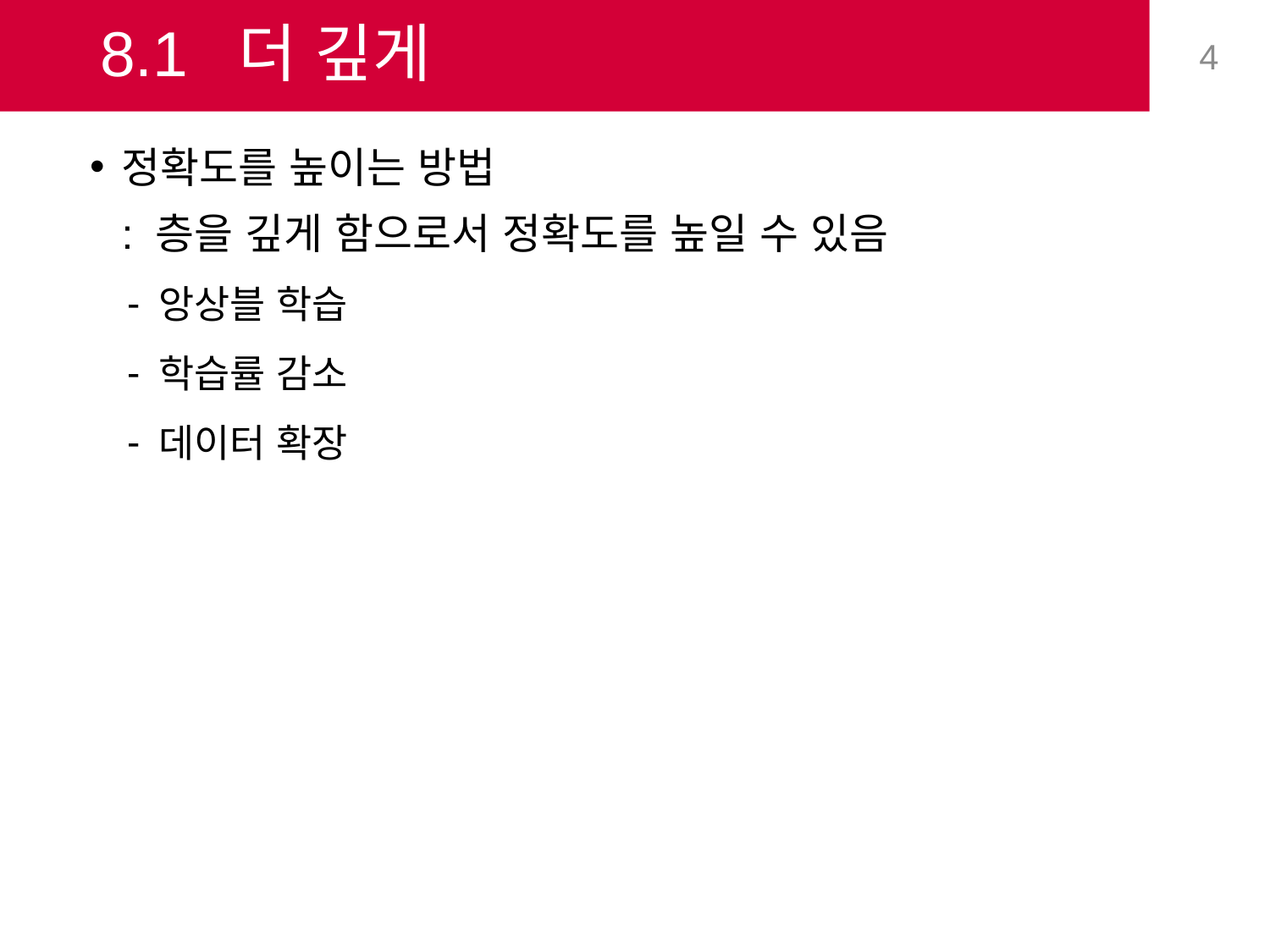

# 8.1  더 깊게
4
정확도를 높이는 방법
: 층을 깊게 함으로서 정확도를 높일 수 있음
앙상블 학습
학습률 감소
데이터 확장